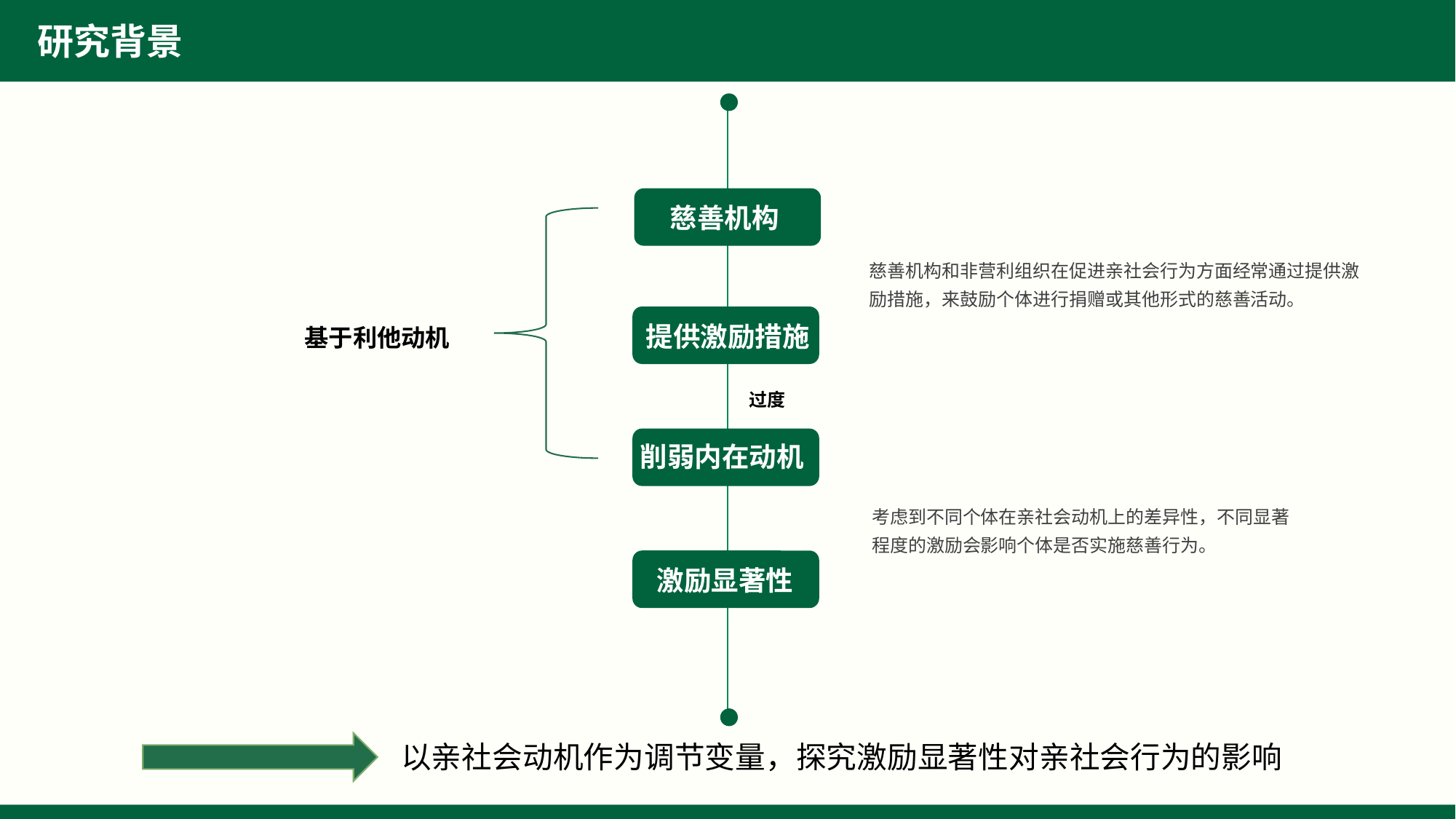

研究背景

慈善机构

慈善机构和非营利组织在促进亲社会行为方面经常通过提供激励措施，来鼓励个体进行捐赠或其他形式的慈善活动。
基于利他动机

提供激励措施
过度

削弱内在动机
考虑到不同个体在亲社会动机上的差异性，不同显著程度的激励会影响个体是否实施慈善行为。

激励显著性

以亲社会动机作为调节变量，探究激励显著性对亲社会行为的影响